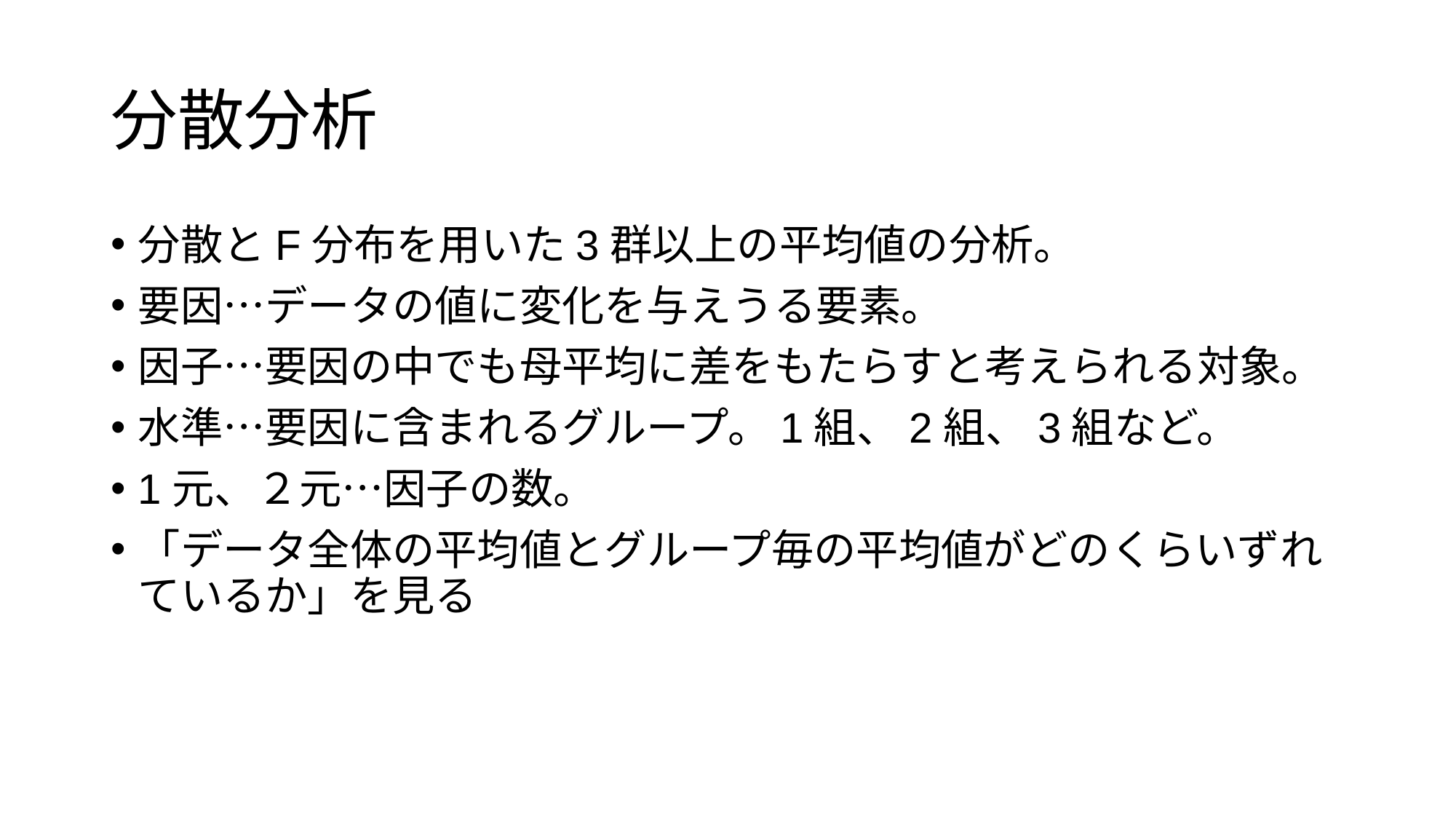

# 分散分析
分散とF分布を用いた3群以上の平均値の分析。
要因…データの値に変化を与えうる要素。
因子…要因の中でも母平均に差をもたらすと考えられる対象。
水準…要因に含まれるグループ。1組、2組、3組など。
1元、２元…因子の数。
「データ全体の平均値とグループ毎の平均値がどのくらいずれているか」を見る